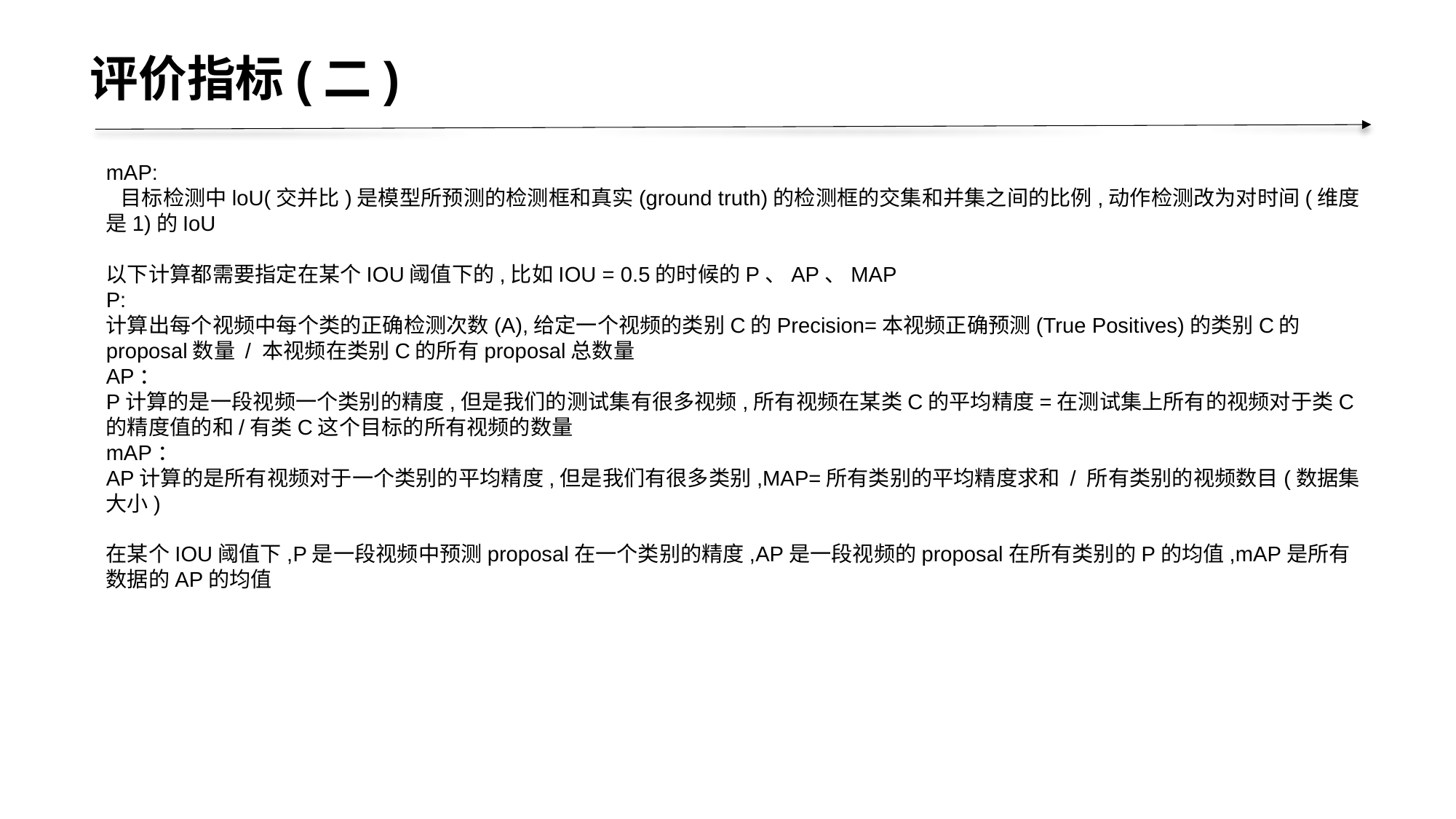

评价指标(二)
mAP:
  目标检测中loU(交并比)是模型所预测的检测框和真实(ground truth)的检测框的交集和并集之间的比例,动作检测改为对时间(维度是1)的IoU

以下计算都需要指定在某个IOU阈值下的,比如IOU = 0.5的时候的P、AP、MAP
P:
计算出每个视频中每个类的正确检测次数(A),给定一个视频的类别C的Precision=本视频正确预测(True Positives)的类别C的proposal数量 / 本视频在类别C的所有proposal总数量
AP：
P计算的是一段视频一个类别的精度,但是我们的测试集有很多视频,所有视频在某类C的平均精度=在测试集上所有的视频对于类C的精度值的和/有类C这个目标的所有视频的数量
mAP：
AP计算的是所有视频对于一个类别的平均精度,但是我们有很多类别,MAP=所有类别的平均精度求和 / 所有类别的视频数目(数据集大小)

在某个IOU阈值下,P是一段视频中预测proposal在一个类别的精度,AP是一段视频的proposal在所有类别的P的均值,mAP是所有数据的AP的均值